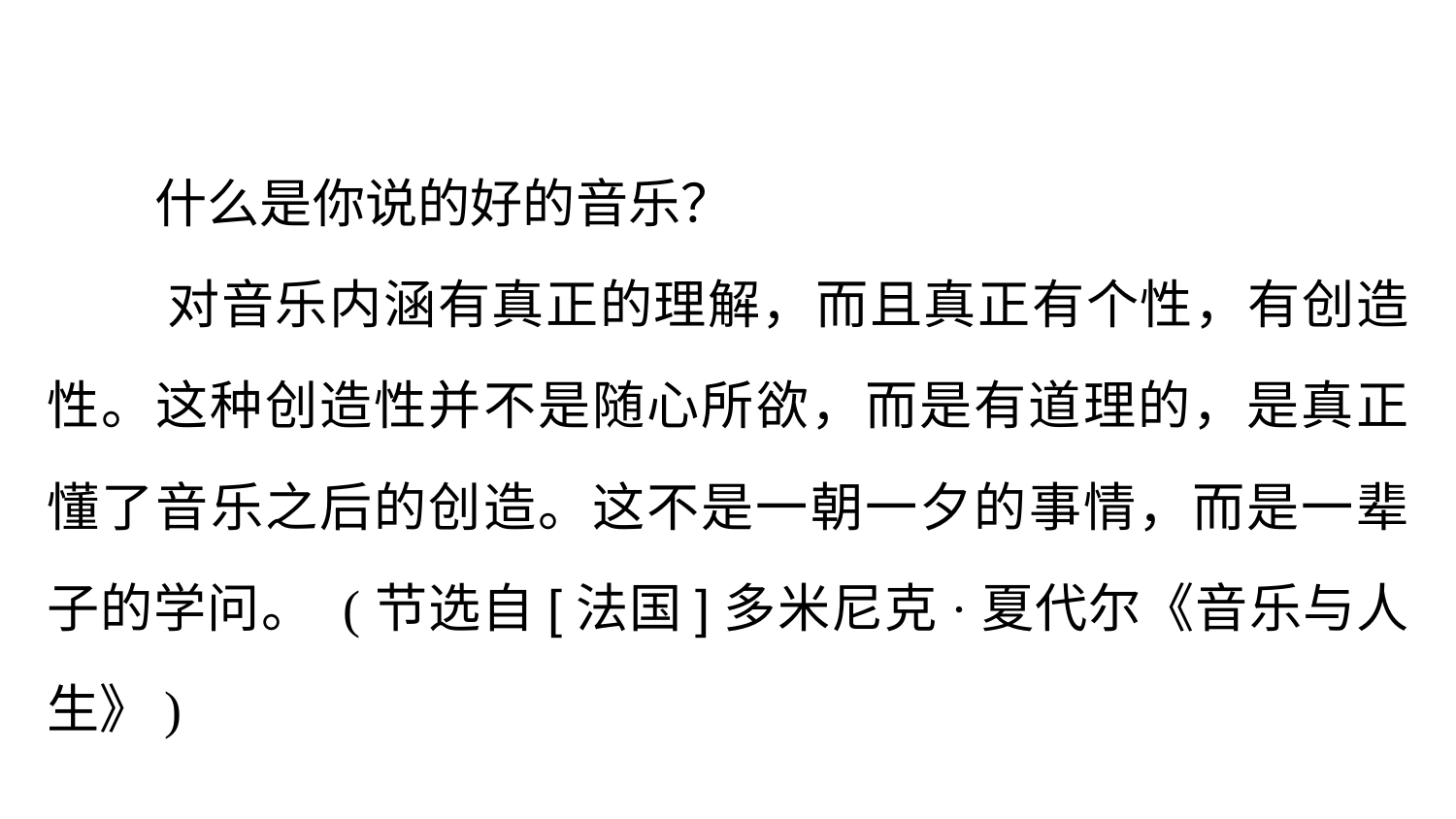

什么是你说的好的音乐？
        对音乐内涵有真正的理解，而且真正有个性，有创造性。这种创造性并不是随心所欲，而是有道理的，是真正懂了音乐之后的创造。这不是一朝一夕的事情，而是一辈子的学问。	(节选自[法国]多米尼克·夏代尔《音乐与人生》)